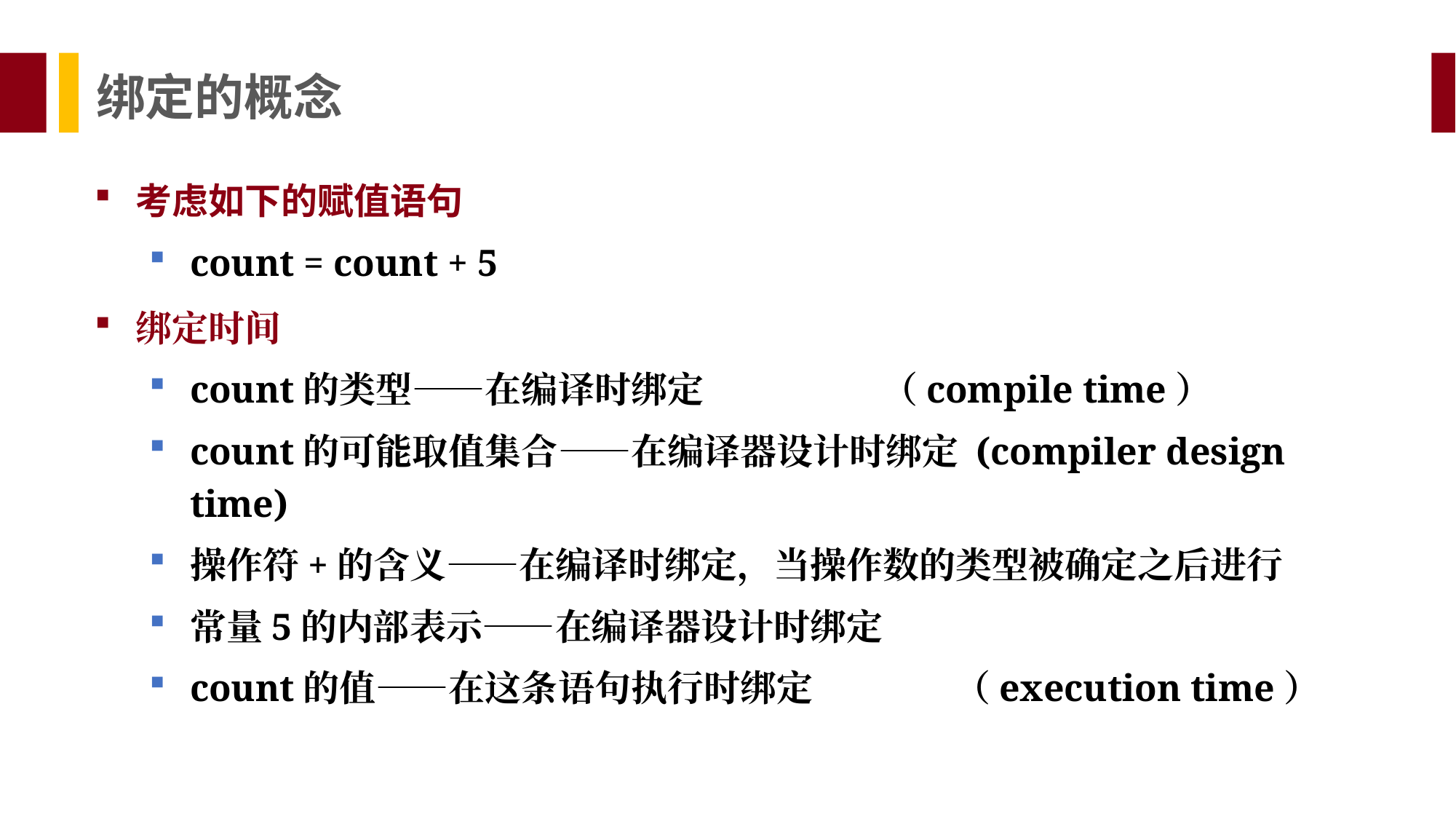

绑定的概念
考虑如下的赋值语句
count = count + 5
绑定时间
count的类型——在编译时绑定		    （compile time）
count的可能取值集合——在编译器设计时绑定 (compiler design time)
操作符+的含义——在编译时绑定，当操作数的类型被确定之后进行
常量5的内部表示——在编译器设计时绑定
count的值——在这条语句执行时绑定		（execution time）